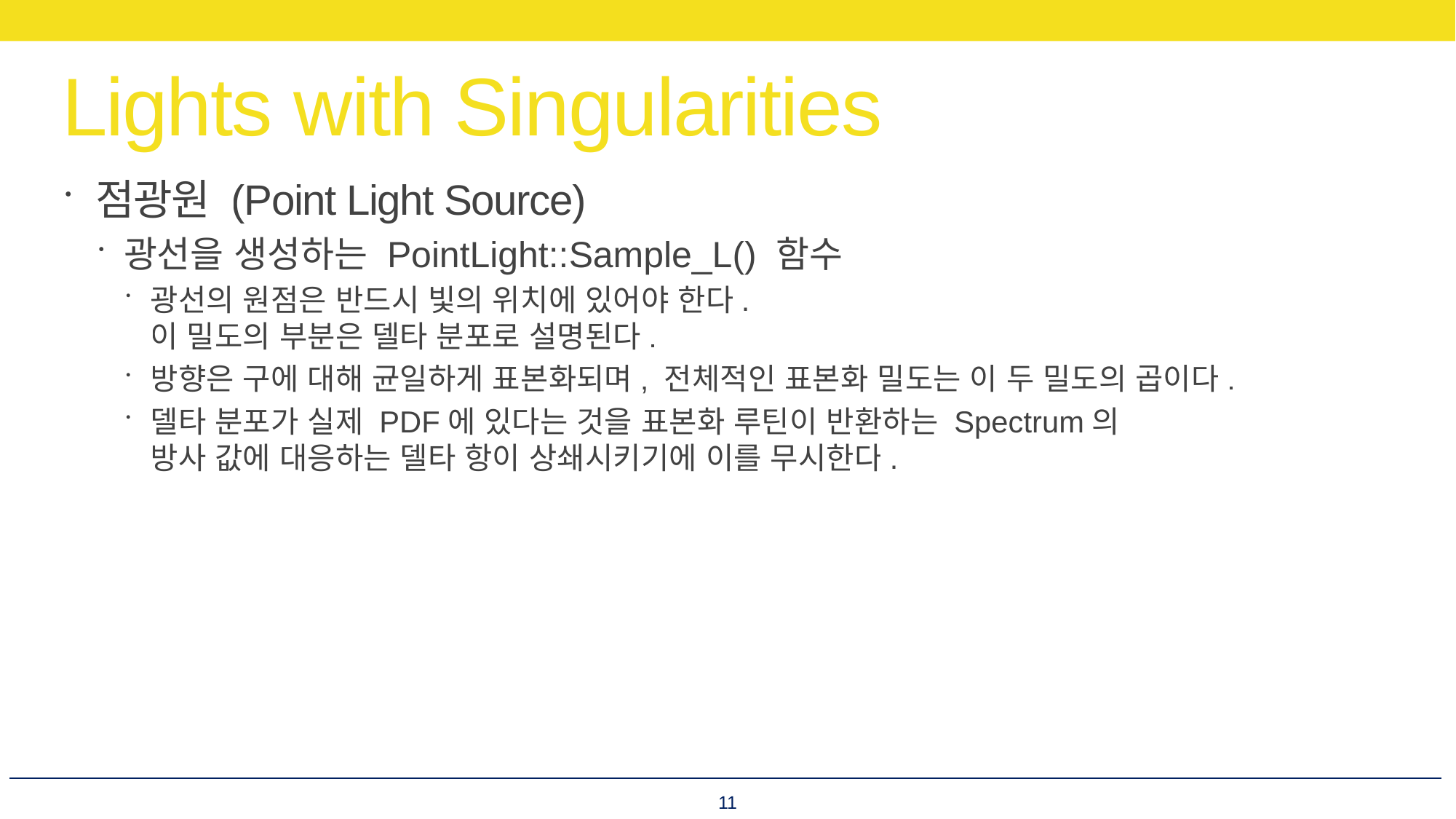

# Lights with Singularities
점광원 (Point Light Source)
광선을 생성하는 PointLight::Sample_L() 함수
광선의 원점은 반드시 빛의 위치에 있어야 한다.
이 밀도의 부분은 델타 분포로 설명된다.
방향은 구에 대해 균일하게 표본화되며, 전체적인 표본화 밀도는 이 두 밀도의 곱이다.
델타 분포가 실제 PDF에 있다는 것을 표본화 루틴이 반환하는 Spectrum의
방사 값에 대응하는 델타 항이 상쇄시키기에 이를 무시한다.

11